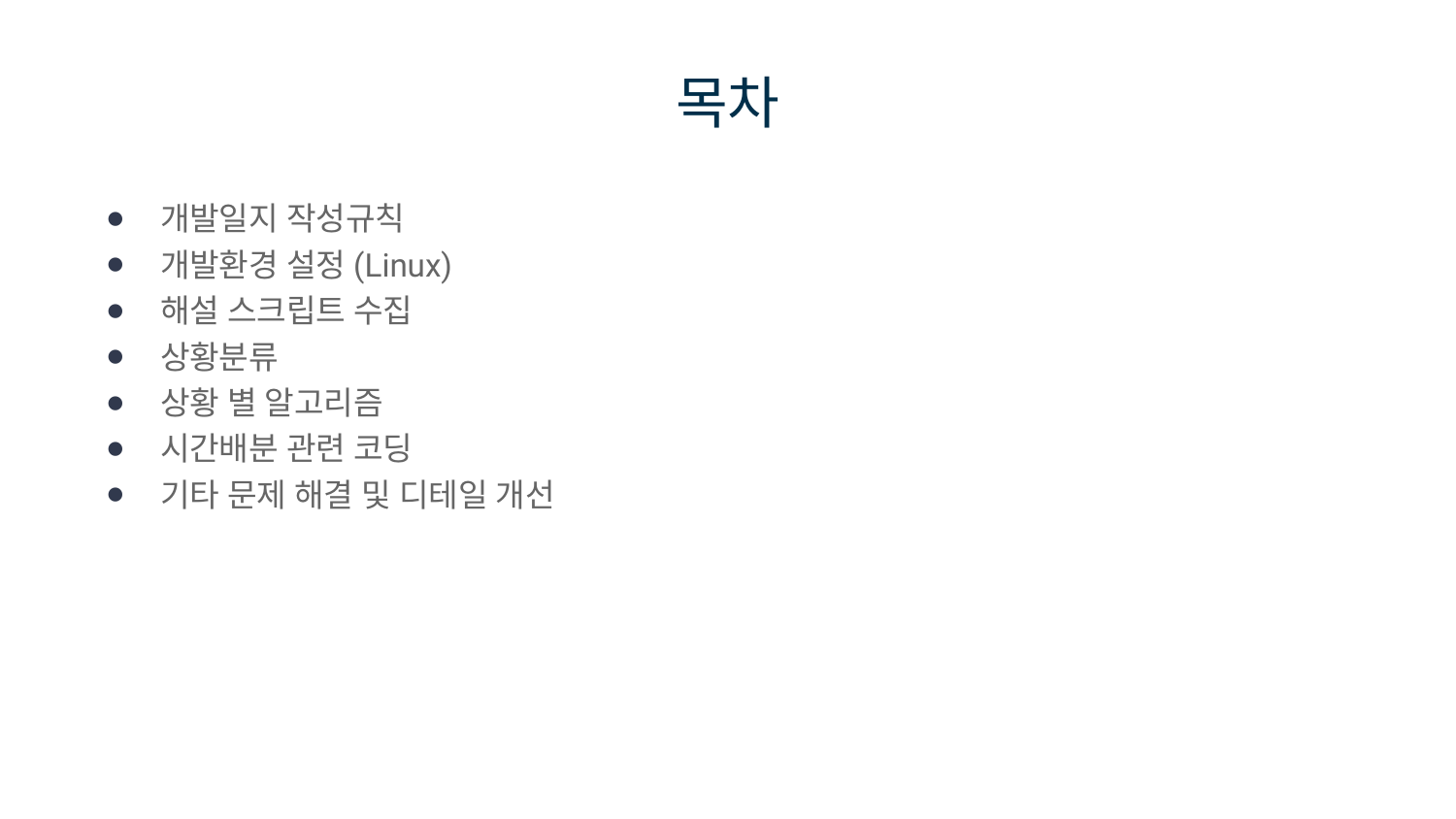

# 목차
개발일지 작성규칙
개발환경 설정(Linux)
해설 스크립트 수집
상황분류
상황 별 알고리즘
시간배분 관련 코딩
기타 문제 해결 및 디테일 개선